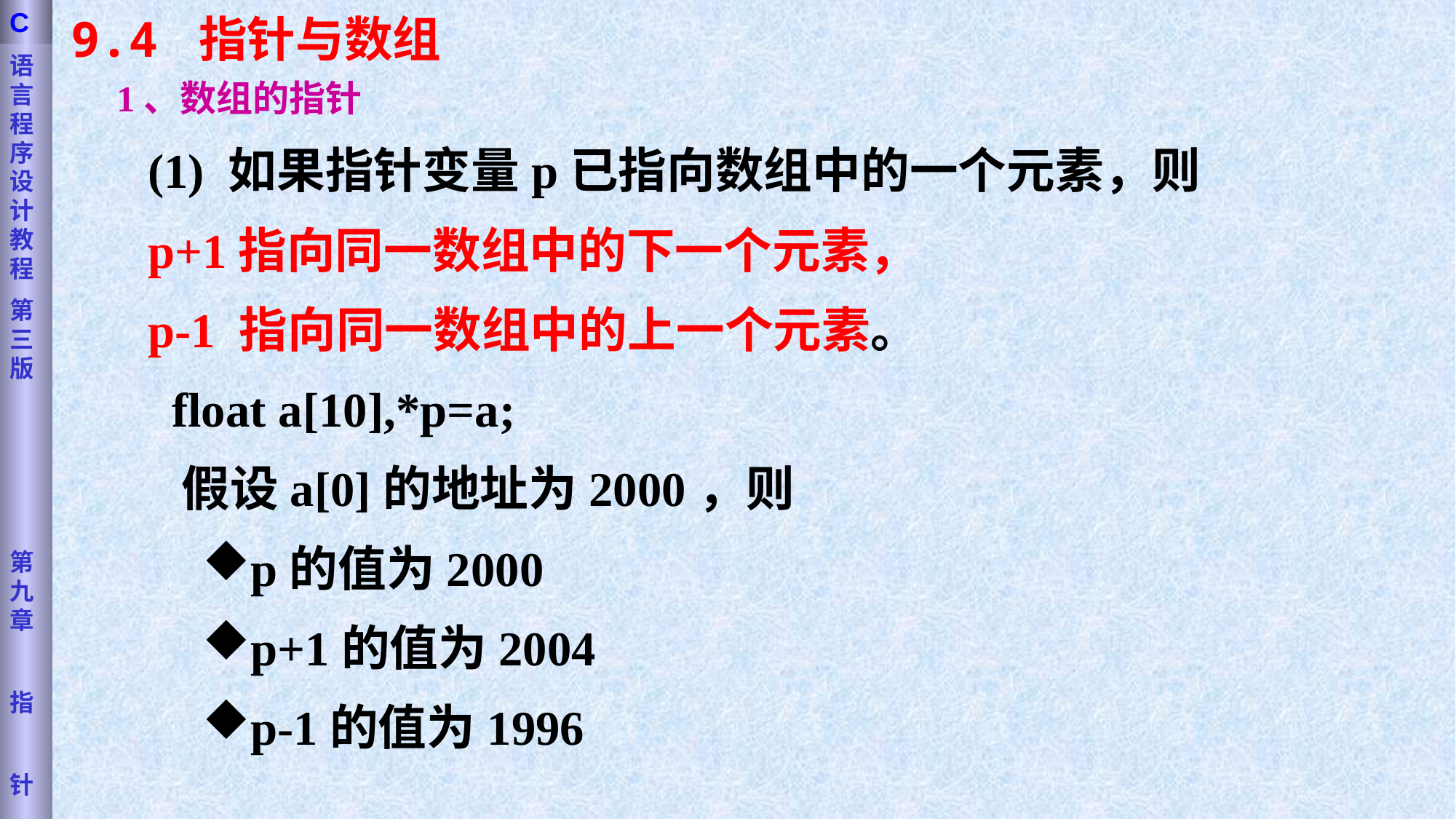

语言程序设计教程
第三版

第九章

指

针
C
9.4 指针与数组
1、数组的指针
(1) 如果指针变量p已指向数组中的一个元素，则
p+1指向同一数组中的下一个元素，
p-1 指向同一数组中的上一个元素。
  float a[10],*p=a;
  假设a[0]的地址为2000，则
p的值为2000
p+1的值为2004
p-1的值为1996